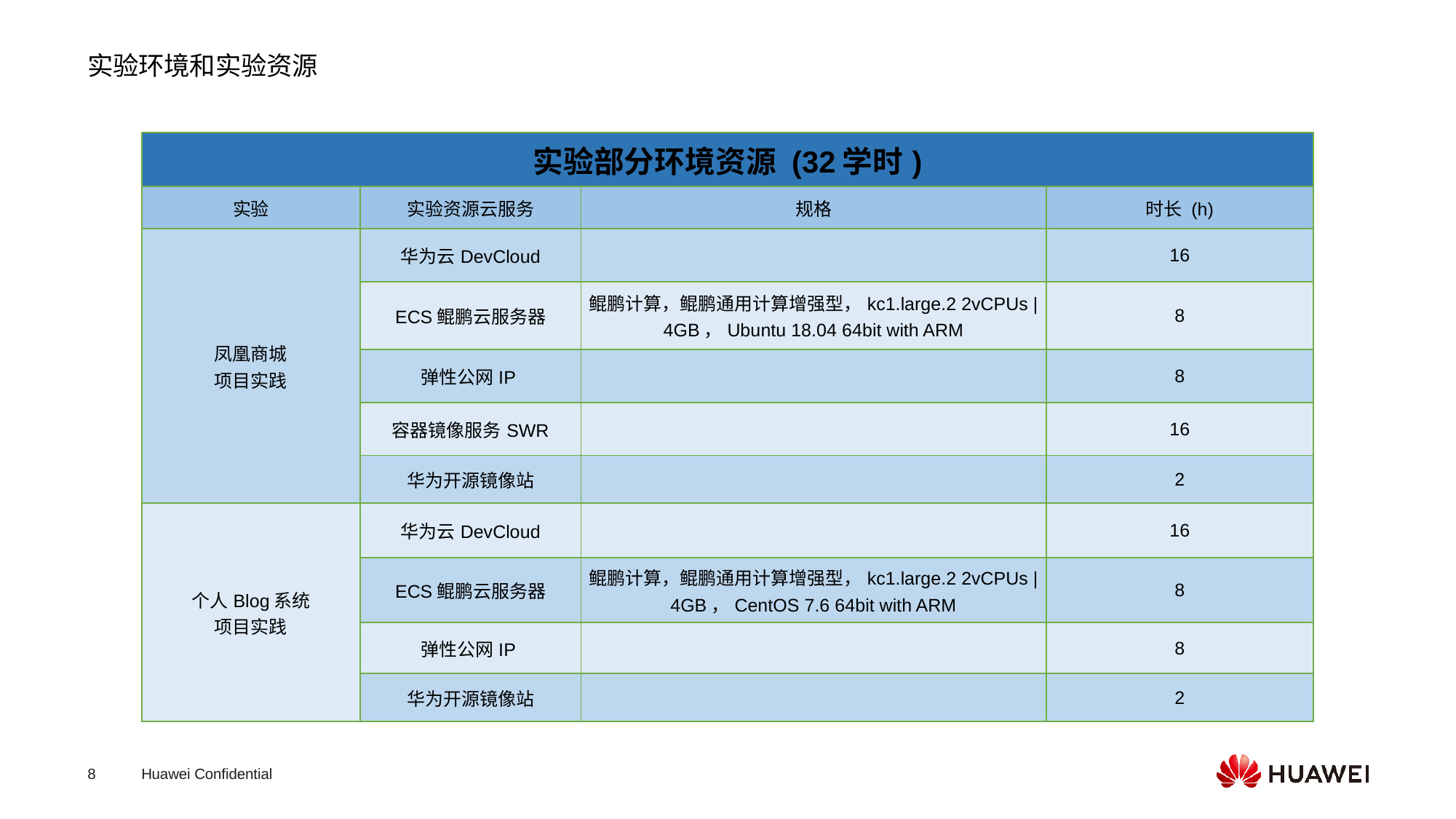

# 实验环境和实验资源
| 实验部分环境资源 (32学时) |  |  |  |
| --- | --- | --- | --- |
| 实验 | 实验资源云服务 | 规格 | 时长 (h) |
| 凤凰商城 项目实践 | 华为云DevCloud |  | 16 |
|  | ECS鲲鹏云服务器 | 鲲鹏计算，鲲鹏通用计算增强型，kc1.large.2 2vCPUs | 4GB，Ubuntu 18.04 64bit with ARM | 8 |
|  | 弹性公网IP |  | 8 |
|  | 容器镜像服务SWR |  | 16 |
|  | 华为开源镜像站 |  | 2 |
| 个人Blog系统 项目实践 | 华为云DevCloud |  | 16 |
|  | ECS鲲鹏云服务器 | 鲲鹏计算，鲲鹏通用计算增强型，kc1.large.2 2vCPUs | 4GB，CentOS 7.6 64bit with ARM | 8 |
|  | 弹性公网IP |  | 8 |
|  | 华为开源镜像站 |  | 2 |